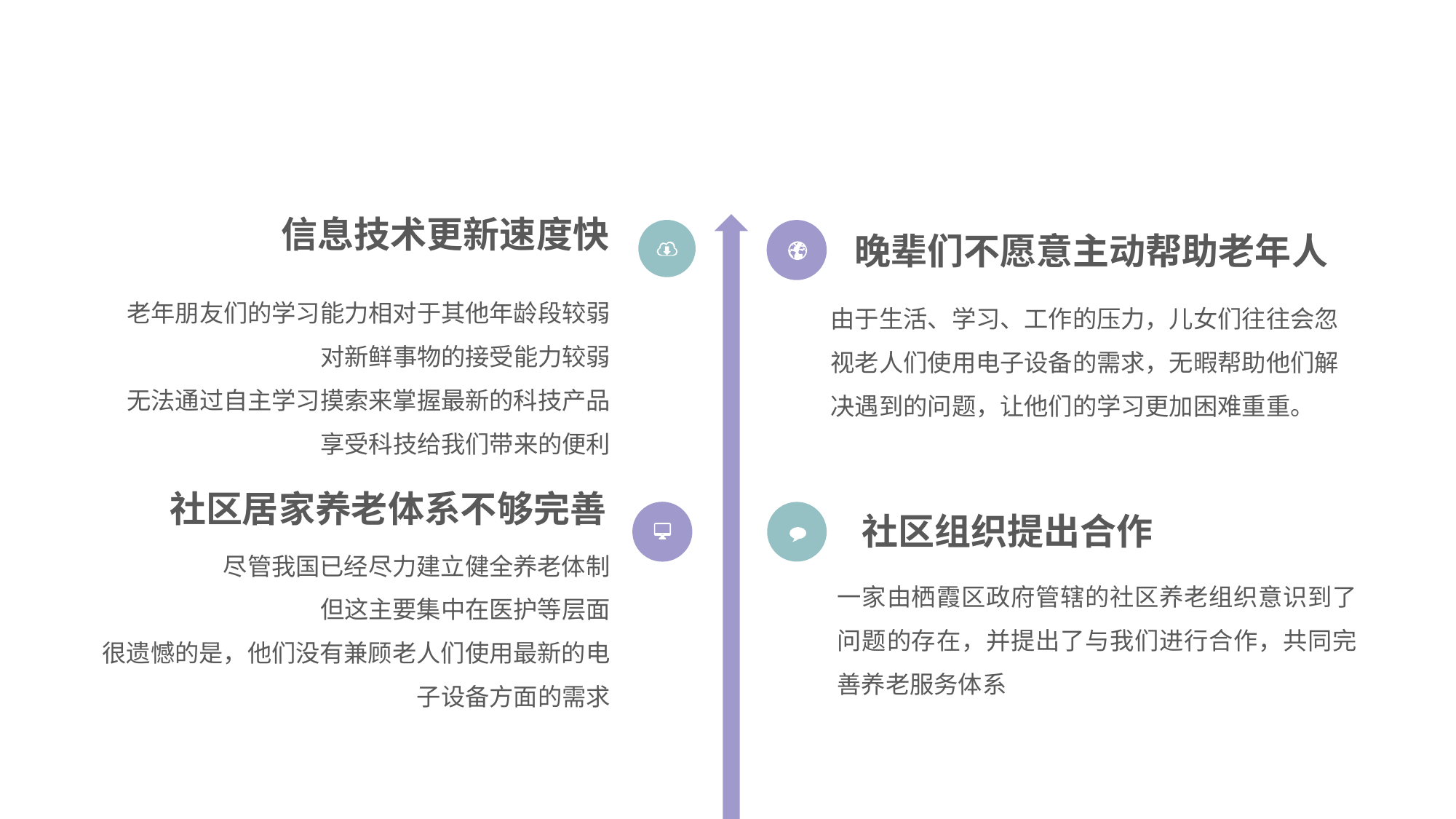

信息技术更新速度快

晚辈们不愿意主动帮助老年人
老年朋友们的学习能力相对于其他年龄段较弱
对新鲜事物的接受能力较弱
无法通过自主学习摸索来掌握最新的科技产品
享受科技给我们带来的便利
由于生活、学习、工作的压力，儿女们往往会忽视老人们使用电子设备的需求，无暇帮助他们解决遇到的问题，让他们的学习更加困难重重。
社区居家养老体系不够完善

社区组织提出合作
尽管我国已经尽力建立健全养老体制
但这主要集中在医护等层面
很遗憾的是，他们没有兼顾老人们使用最新的电子设备方面的需求

一家由栖霞区政府管辖的社区养老组织意识到了问题的存在，并提出了与我们进行合作，共同完善养老服务体系